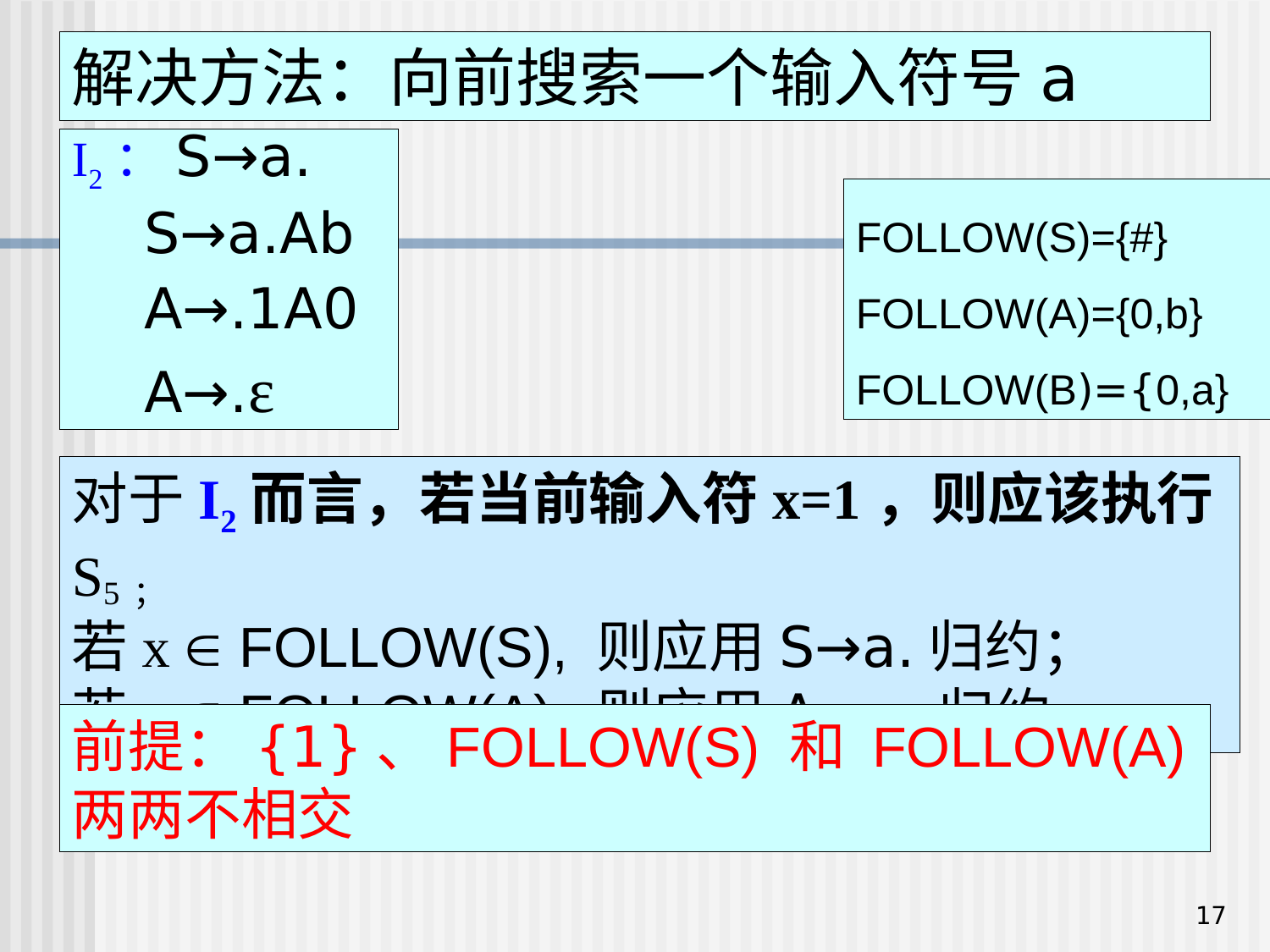

解决方法：向前搜索一个输入符号a
I2：S→a.
    S→a.Ab
    A→.1A0
    A→.ε
FOLLOW(S)={#}
FOLLOW(A)={0,b}
FOLLOW(B)={0,a}
对于I2而言，若当前输入符x=1，则应该执行S5；
若x ∈ FOLLOW(S), 则应用S→a.归约；
若x ∈ FOLLOW(A), 则应用A→. ε归约。
前提：{1}、FOLLOW(S) 和 FOLLOW(A)两两不相交
17